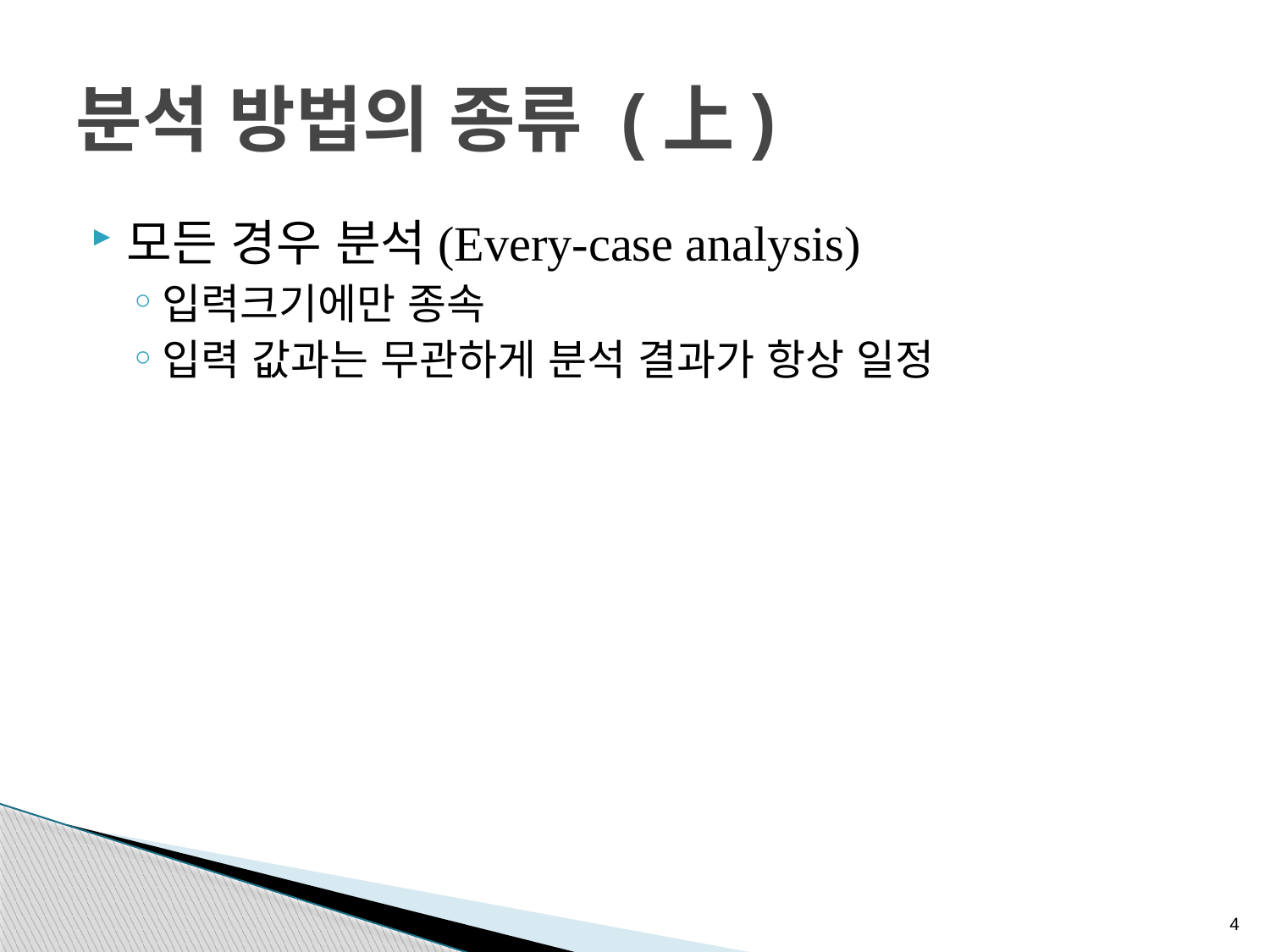

# 분석 방법의 종류 (上)
모든 경우 분석(Every-case analysis)
입력크기에만 종속
입력 값과는 무관하게 분석 결과가 항상 일정
4